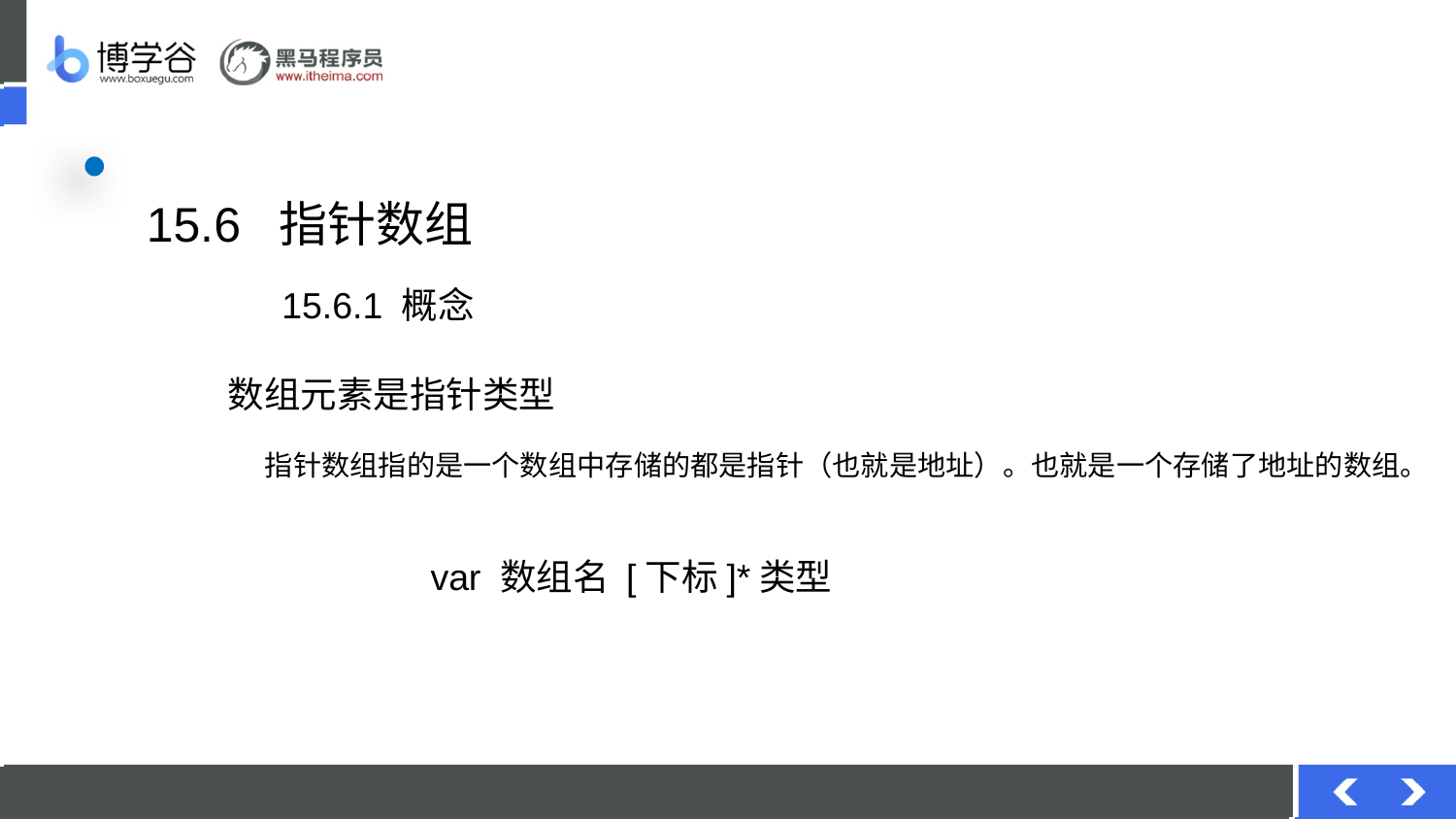

# 15.6  指针数组
15.6.1 概念
数组元素是指针类型
指针数组指的是一个数组中存储的都是指针（也就是地址）。也就是一个存储了地址的数组。
var 数组名 [下标]*类型